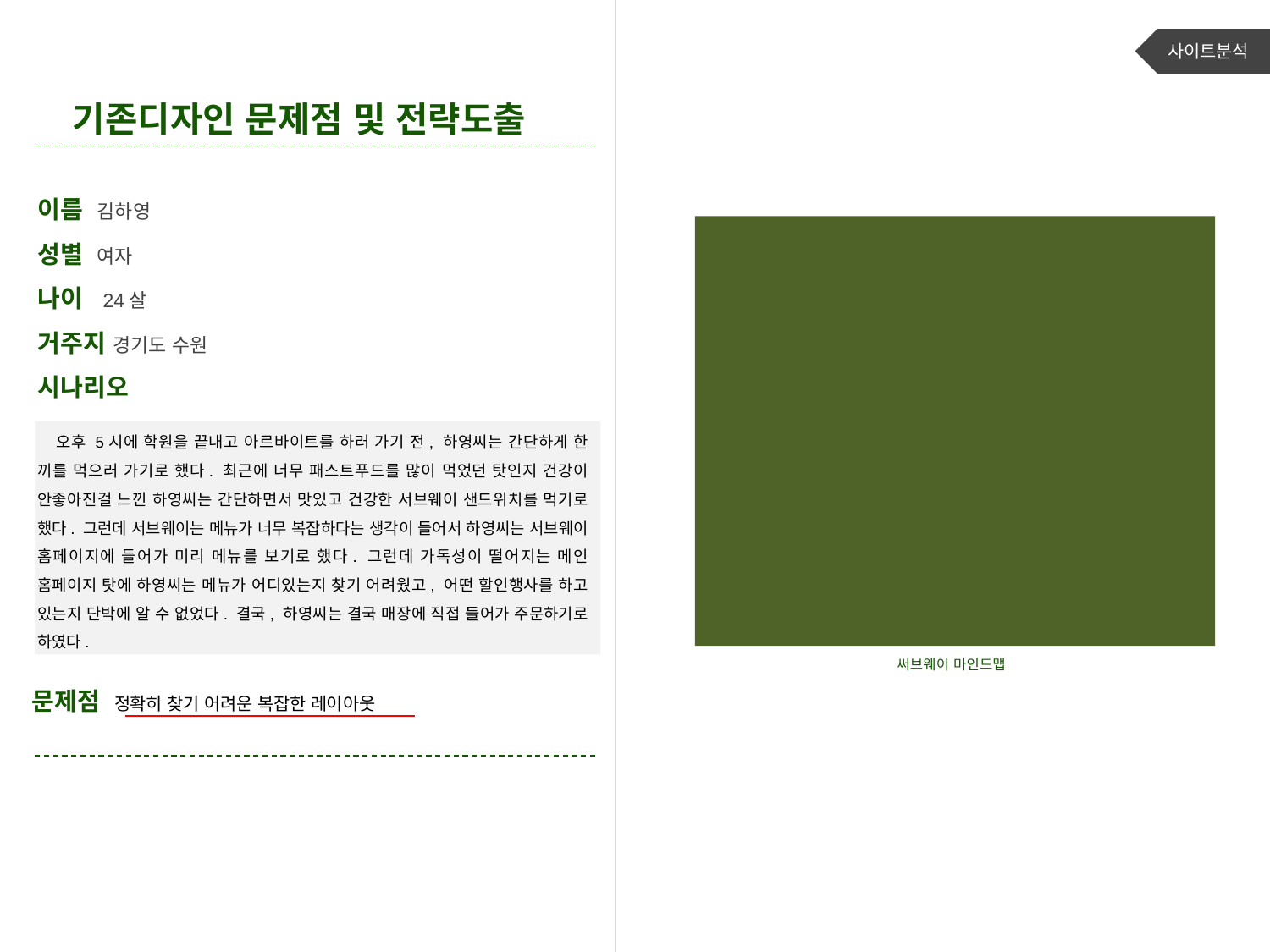

사이트분석
기존디자인 문제점 및 전략도출
이름  김하영
성별  여자
나이  24살
거주지 경기도 수원
시나리오

   오후 5시에 학원을 끝내고 아르바이트를 하러 가기 전, 하영씨는 간단하게 한 끼를 먹으러 가기로 했다. 최근에 너무 패스트푸드를 많이 먹었던 탓인지 건강이 안좋아진걸 느낀 하영씨는 간단하면서 맛있고 건강한 서브웨이 샌드위치를 먹기로 했다. 그런데 서브웨이는 메뉴가 너무 복잡하다는 생각이 들어서 하영씨는 서브웨이 홈페이지에 들어가 미리 메뉴를 보기로 했다. 그런데 가독성이 떨어지는 메인 홈페이지 탓에 하영씨는 메뉴가 어디있는지 찾기 어려웠고, 어떤 할인행사를 하고 있는지 단박에 알 수 없었다. 결국, 하영씨는 결국 매장에 직접 들어가 주문하기로 하였다.

써브웨이 마인드맵
문제점  정확히 찾기 어려운 복잡한 레이아웃